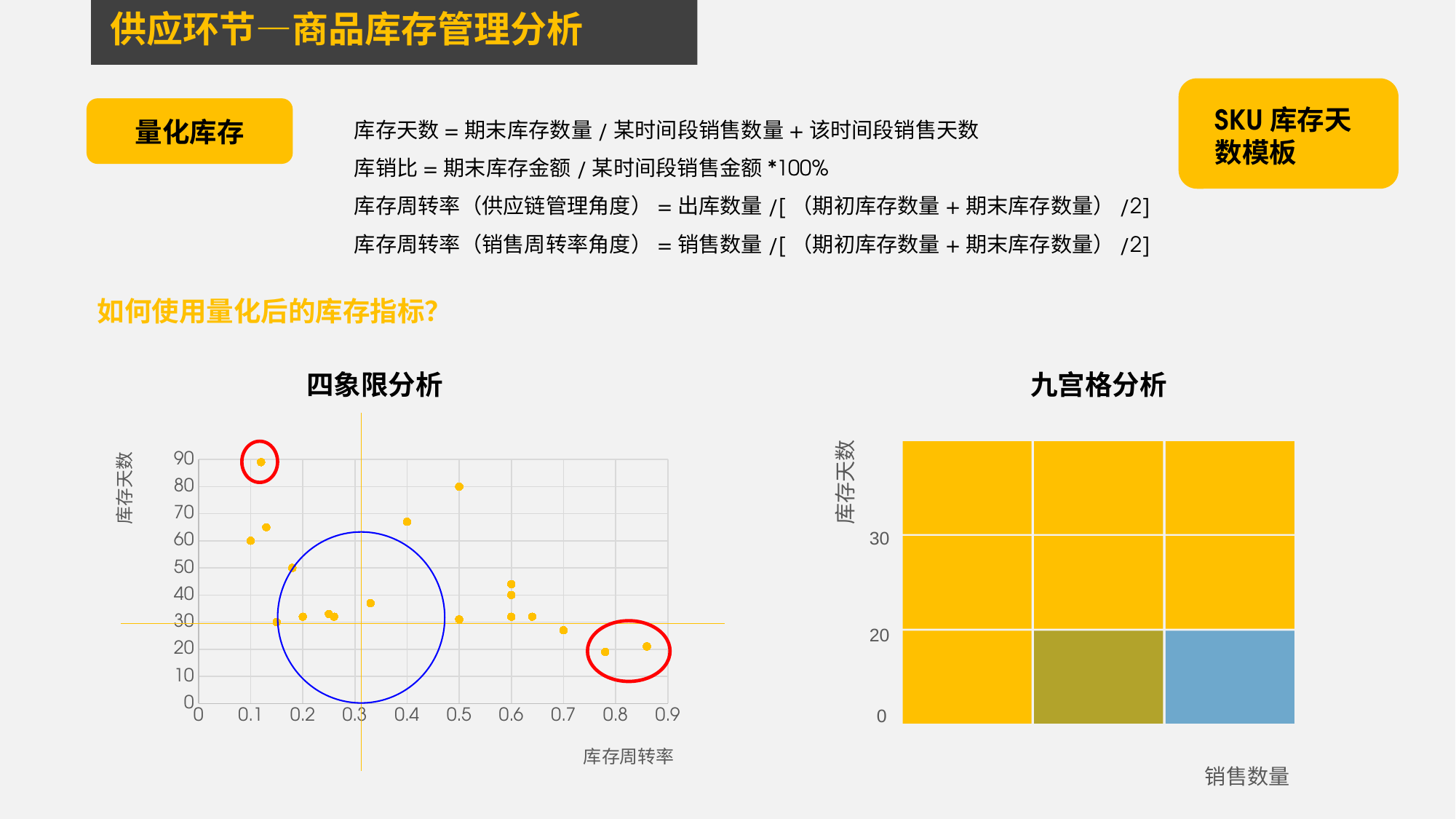

供应环节—商品库存管理分析

SKU库存天数模板
量化库存
库存天数=期末库存数量/某时间段销售数量+该时间段销售天数
库销比=期末库存金额/某时间段销售金额*100%
库存周转率（供应链管理角度）=出库数量/[（期初库存数量+期末库存数量）/2]
库存周转率（销售周转率角度）=销售数量/[（期初库存数量+期末库存数量）/2]
如何使用量化后的库存指标？
四象限分析
九宫格分析

### Chart

| Category | 库存天数 |
|---|---|

库存天数
30

20

0
销售数量